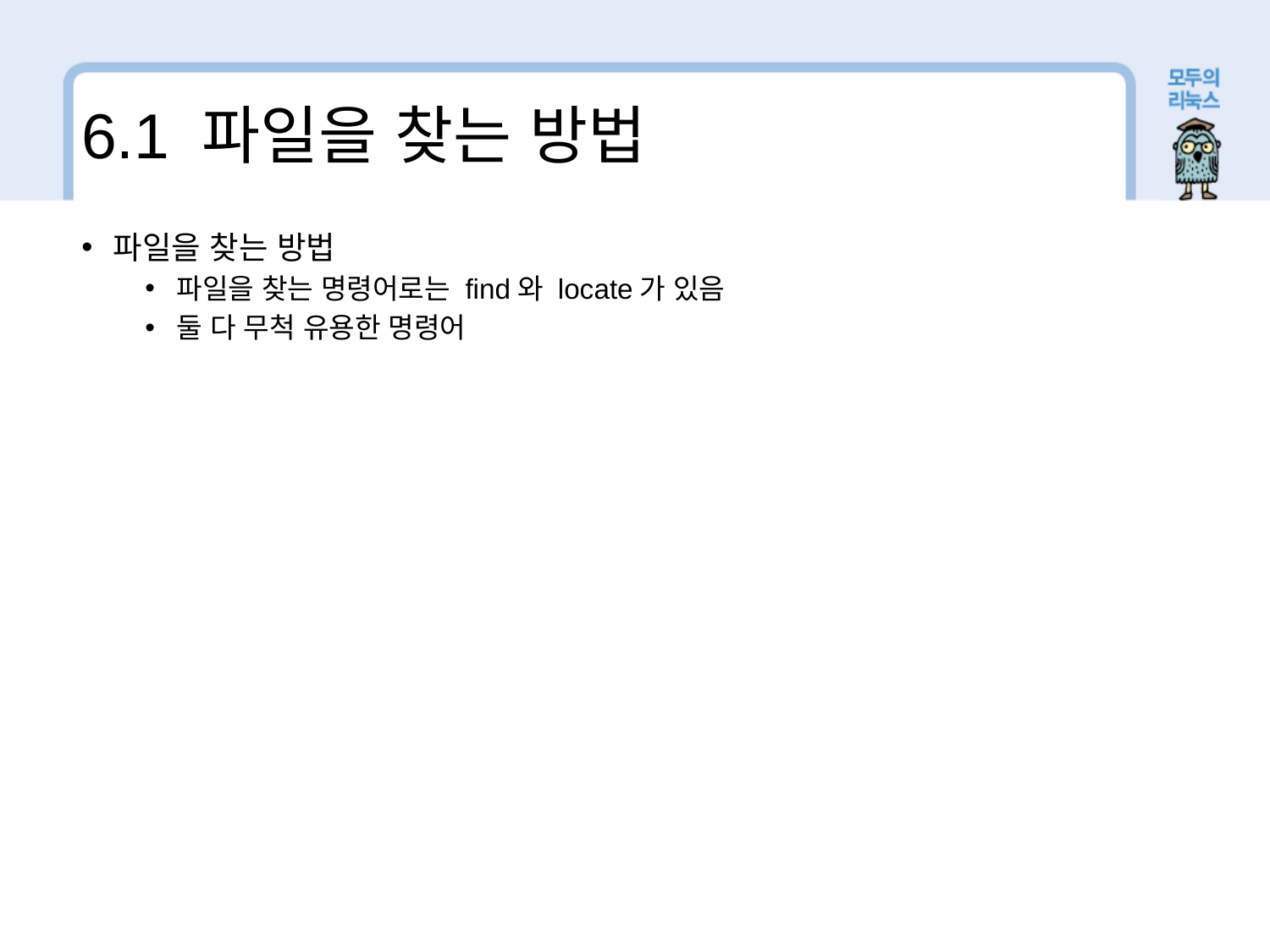

6.1 파일을 찾는 방법
파일을 찾는 방법
파일을 찾는 명령어로는 find와 locate가 있음
둘 다 무척 유용한 명령어